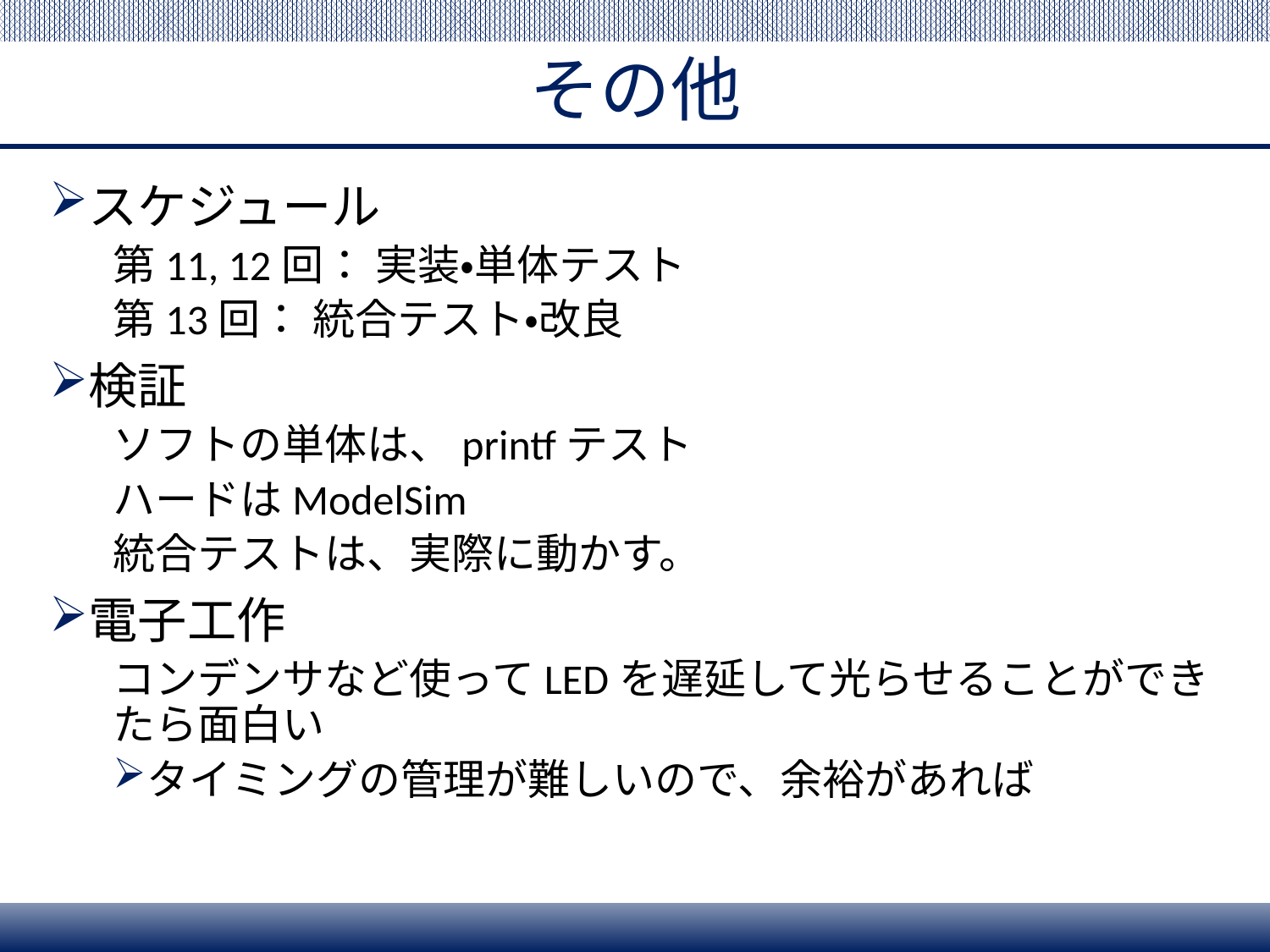

# その他
スケジュール
第11, 12回： 実装・単体テスト
第13回： 統合テスト・改良
検証
ソフトの単体は、printfテスト
ハードはModelSim
統合テストは、実際に動かす。
電子工作
コンデンサなど使ってLEDを遅延して光らせることができたら面白い
タイミングの管理が難しいので、余裕があれば